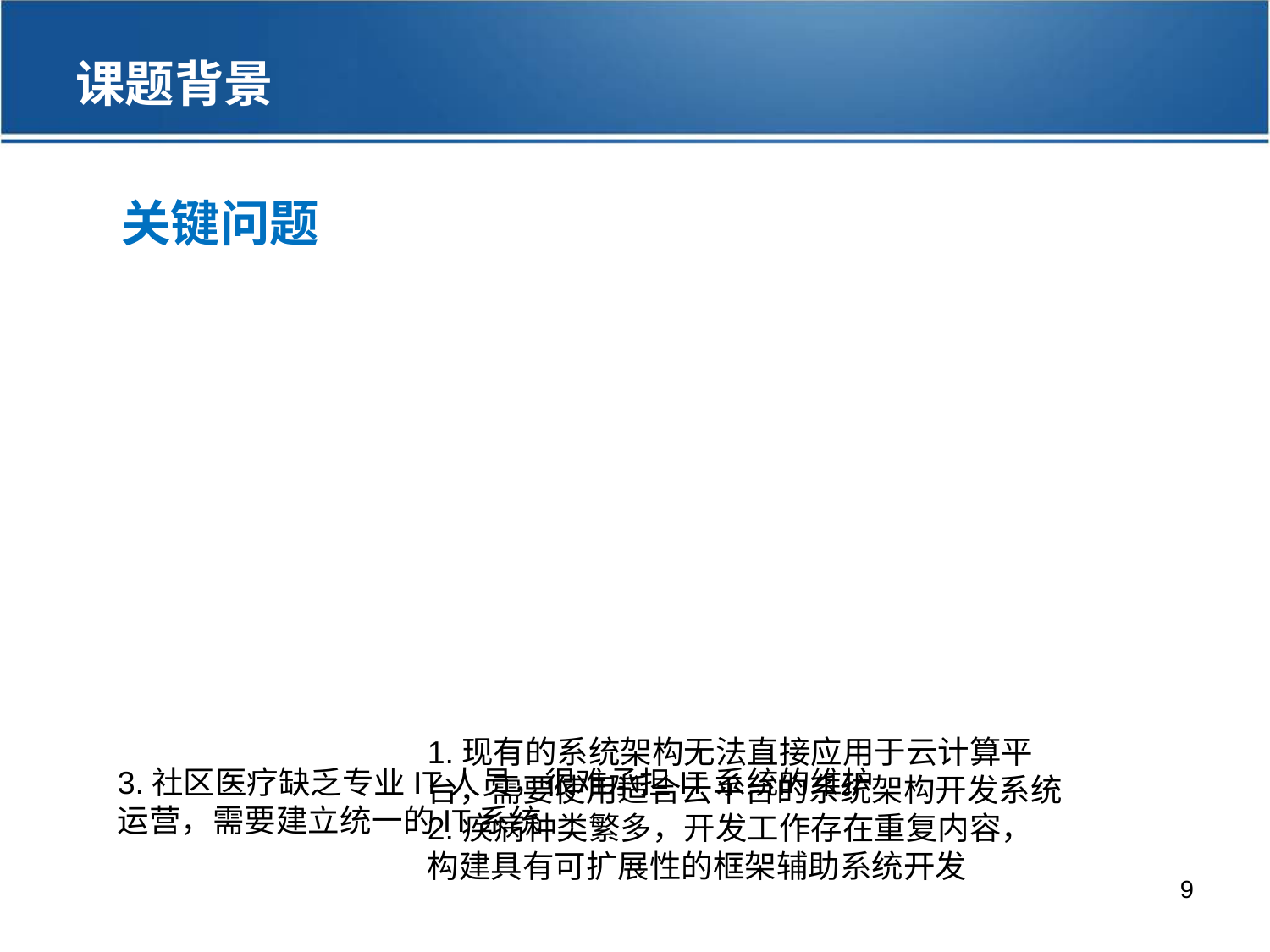

课题背景
关键问题
1.现有的系统架构无法直接应用于云计算平台，需要使用适合云平台的系统架构开发系统
2.疾病种类繁多，开发工作存在重复内容，构建具有可扩展性的框架辅助系统开发
3.社区医疗缺乏专业IT人员，很难承担IT系统的维护运营，需要建立统一的IT系统
9